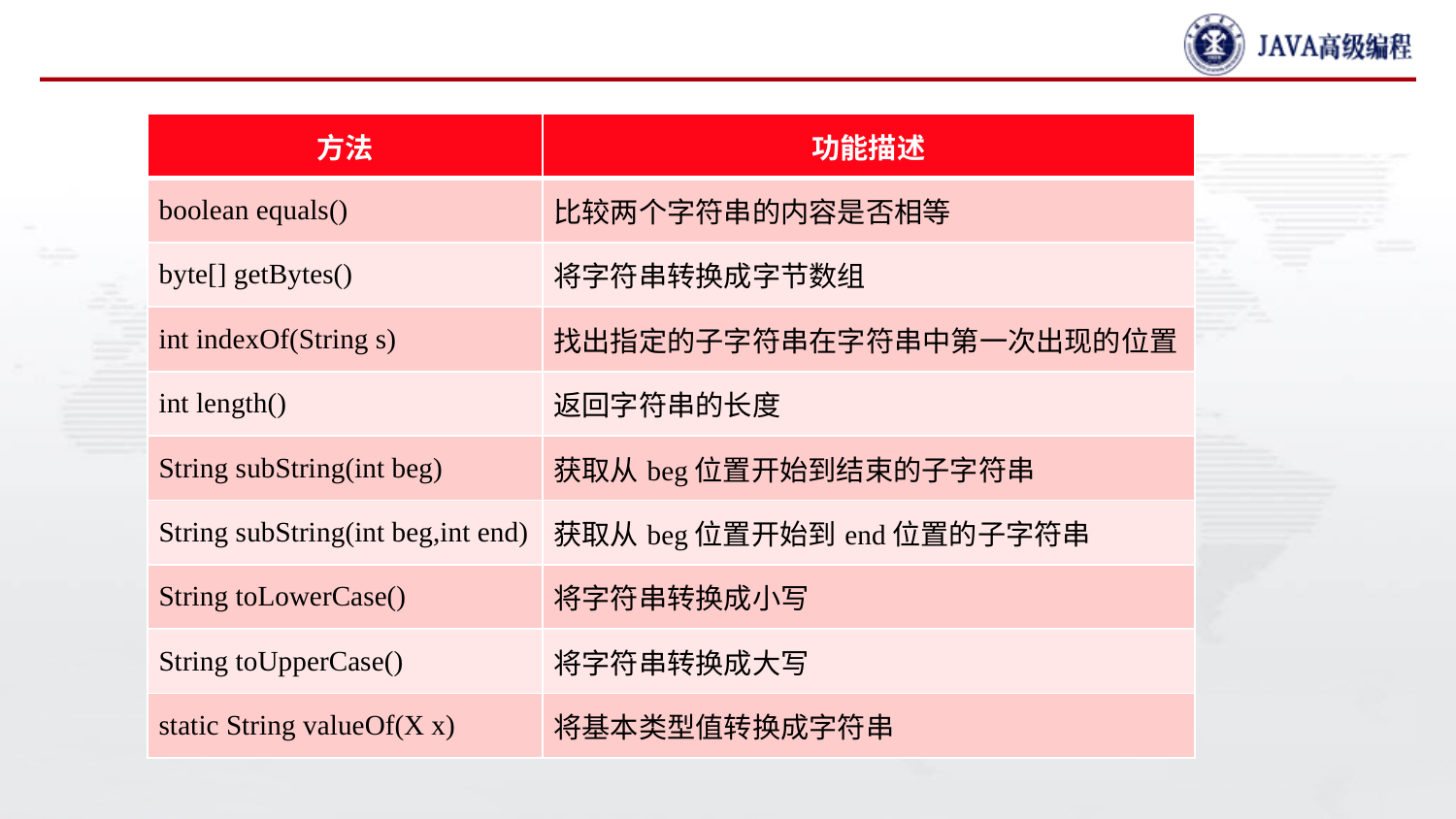

#
| 方法 | 功能描述 |
| --- | --- |
| boolean equals() | 比较两个字符串的内容是否相等 |
| byte[] getBytes() | 将字符串转换成字节数组 |
| int indexOf(String s) | 找出指定的子字符串在字符串中第一次出现的位置 |
| int length() | 返回字符串的长度 |
| String subString(int beg) | 获取从beg位置开始到结束的子字符串 |
| String subString(int beg,int end) | 获取从beg位置开始到end位置的子字符串 |
| String toLowerCase() | 将字符串转换成小写 |
| String toUpperCase() | 将字符串转换成大写 |
| static String valueOf(X x) | 将基本类型值转换成字符串 |